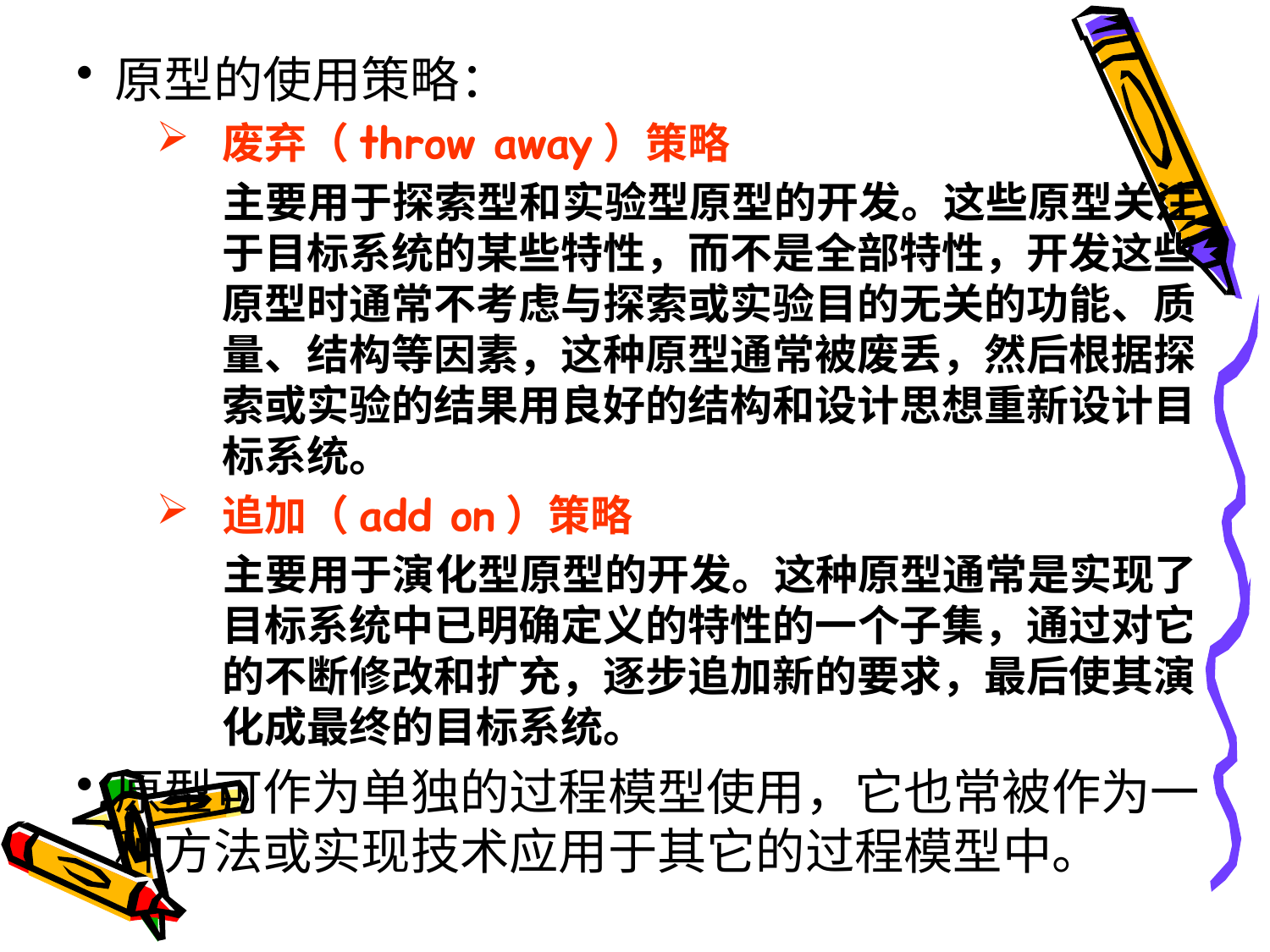

原型的使用策略：
废弃（throw away）策略
      主要用于探索型和实验型原型的开发。这些原型关注于目标系统的某些特性，而不是全部特性，开发这些原型时通常不考虑与探索或实验目的无关的功能、质量、结构等因素，这种原型通常被废丢，然后根据探索或实验的结果用良好的结构和设计思想重新设计目标系统。
追加（add on）策略
      主要用于演化型原型的开发。这种原型通常是实现了目标系统中已明确定义的特性的一个子集，通过对它的不断修改和扩充，逐步追加新的要求，最后使其演化成最终的目标系统。
原型可作为单独的过程模型使用，它也常被作为一种方法或实现技术应用于其它的过程模型中。